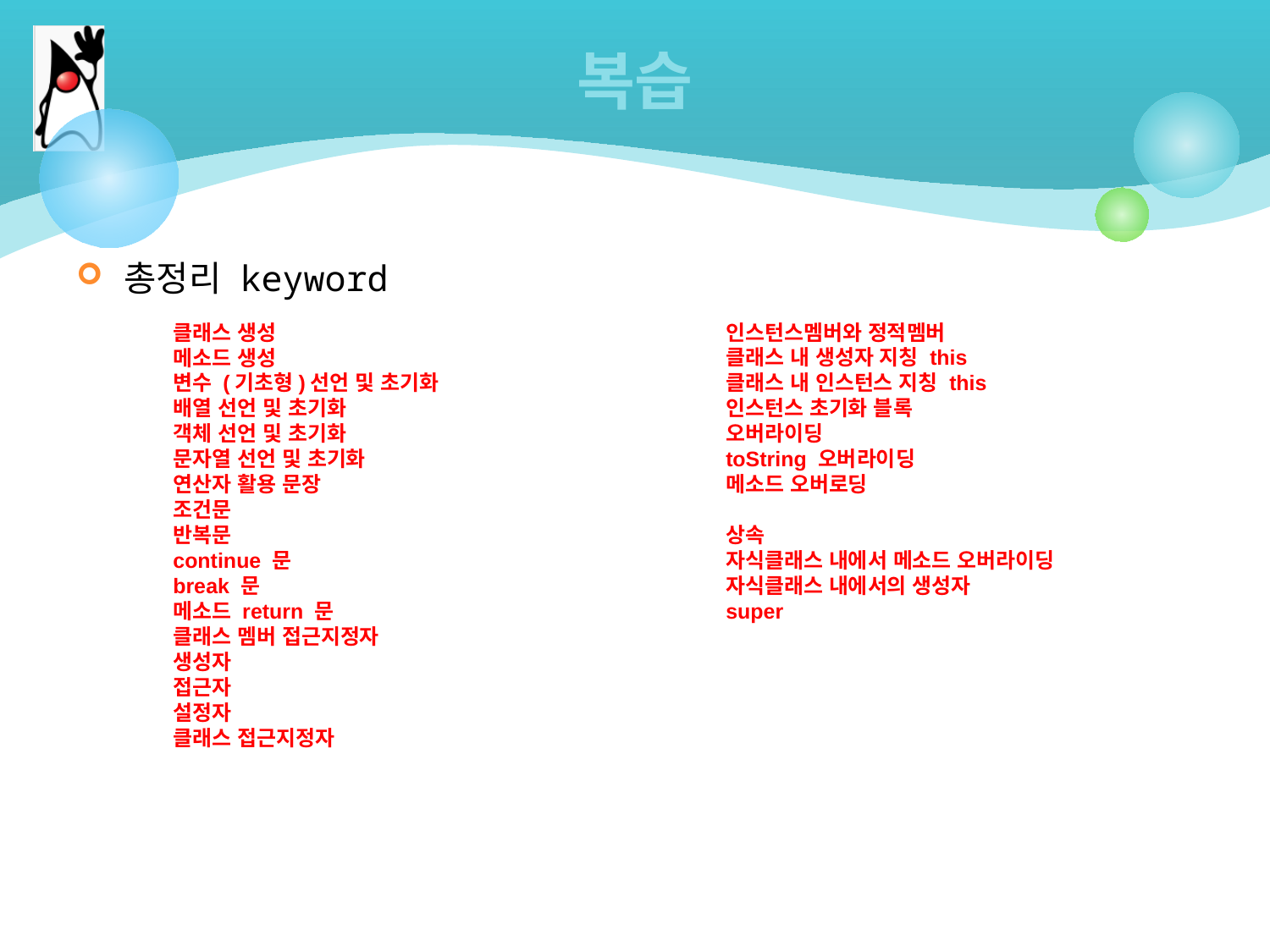

# 복습
총정리 keyword
클래스 생성
메소드 생성
변수 (기초형)선언 및 초기화
배열 선언 및 초기화
객체 선언 및 초기화
문자열 선언 및 초기화
연산자 활용 문장
조건문
반복문
continue 문
break 문
메소드 return 문
클래스 멤버 접근지정자
생성자
접근자
설정자
클래스 접근지정자
인스턴스멤버와 정적멤버
클래스 내 생성자 지칭 this
클래스 내 인스턴스 지칭 this
인스턴스 초기화 블록
오버라이딩
toString 오버라이딩
메소드 오버로딩

상속
자식클래스 내에서 메소드 오버라이딩
자식클래스 내에서의 생성자
super